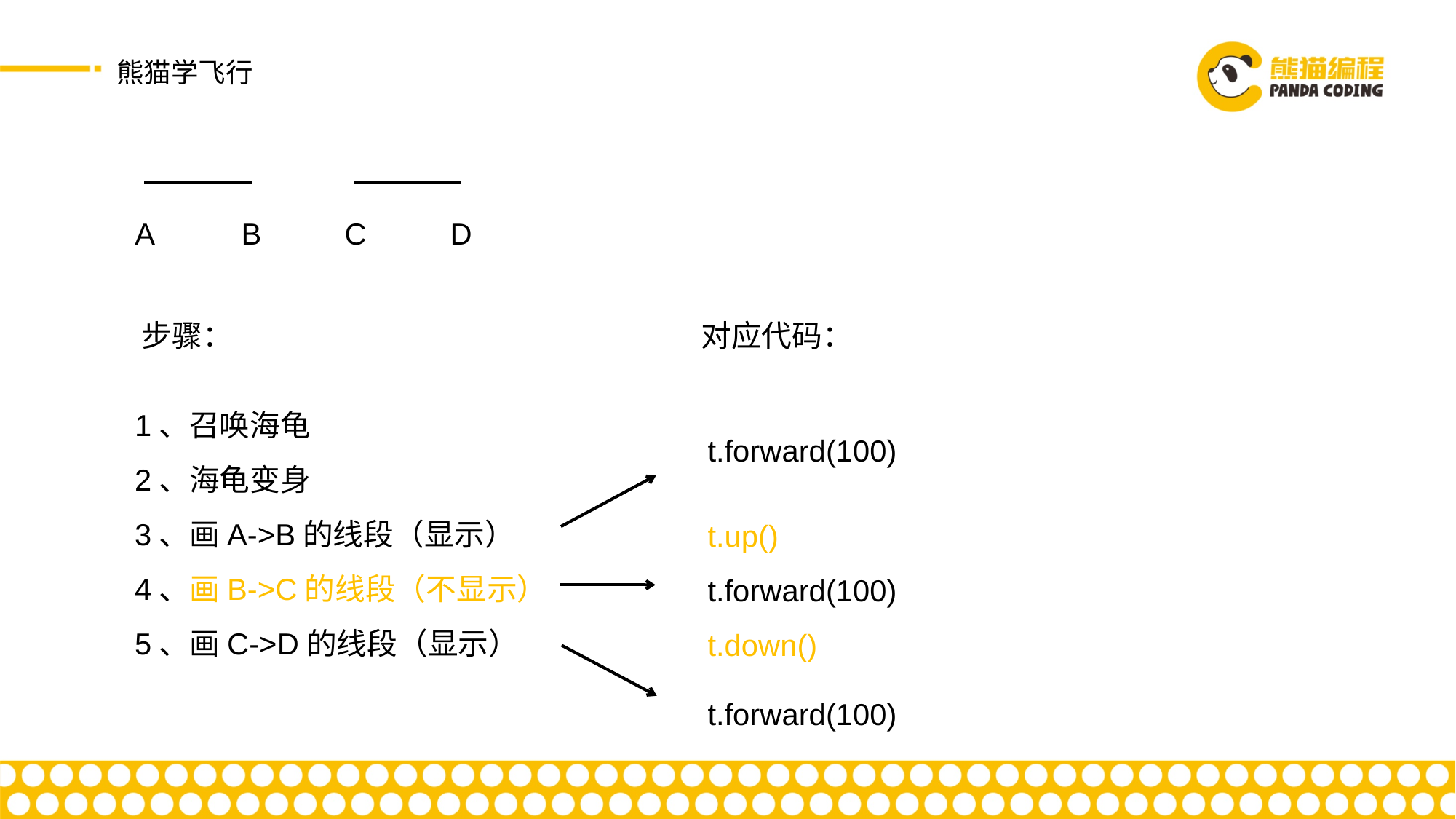

熊猫学飞行
A
B
C
D
步骤：
对应代码：
1、召唤海龟
2、海龟变身
3、画A->B的线段（显示）
4、画B->C的线段（不显示）
5、画C->D的线段（显示）

t.forward(100)
t.up()
t.forward(100)
t.down()
t.forward(100)